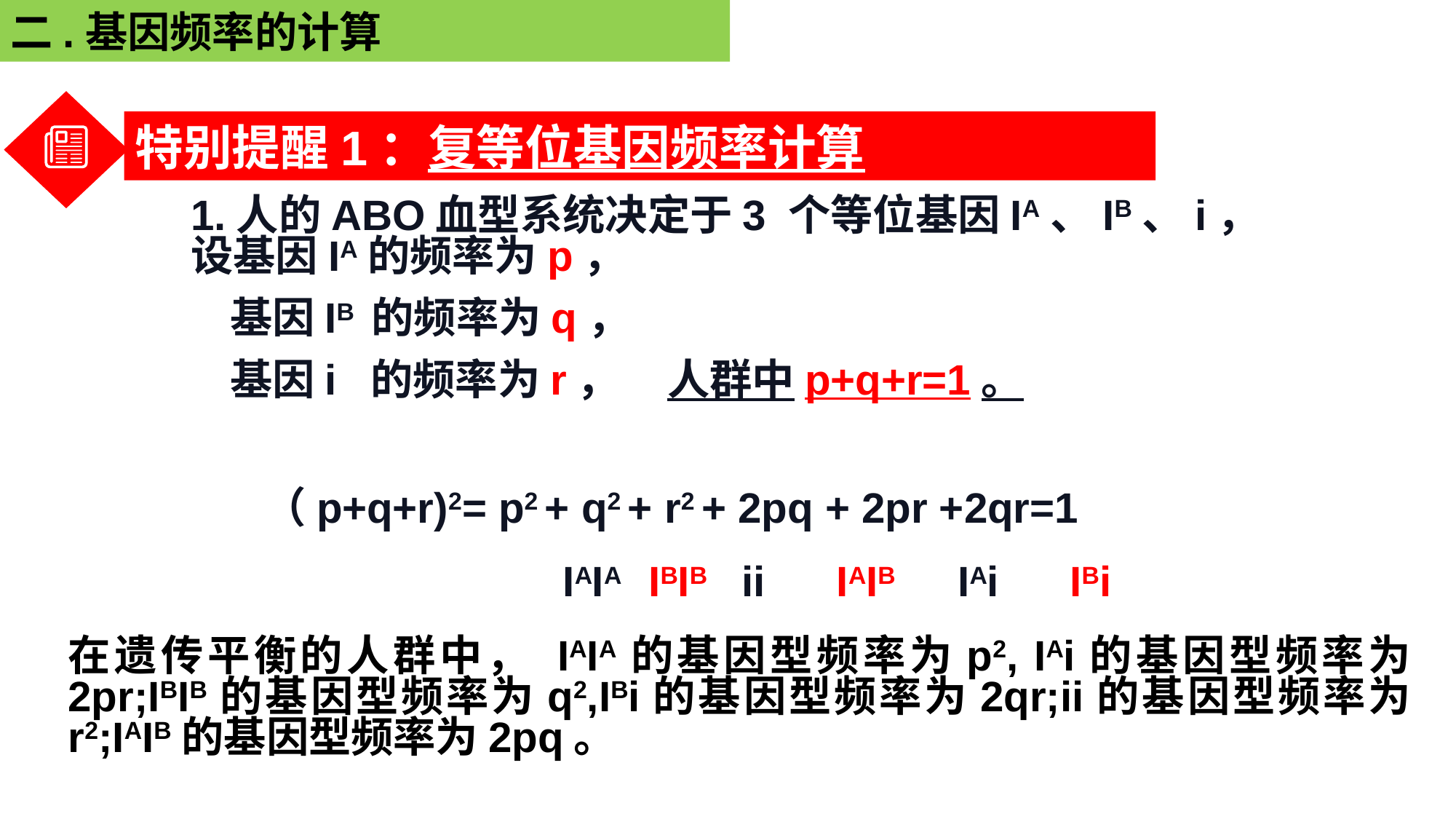

二.基因频率的计算

特别提醒1：复等位基因频率计算

1.人的ABO血型系统决定于3 个等位基因IA、IB、i，设基因IA的频率为p，
   基因IB 的频率为q，
   基因i  的频率为r，     人群中p+q+r=1。

（p+q+r)2= p2 + q2 + r2 + 2pq + 2pr +2qr=1
IAIA    IBIB     ii      IAIB         IAi      IBi
在遗传平衡的人群中， IAIA的基因型频率为p2, IAi的基因型频率为2pr;IBIB的基因型频率为q2,IBi的基因型频率为2qr;ii的基因型频率为r2;IAIB的基因型频率为2pq。